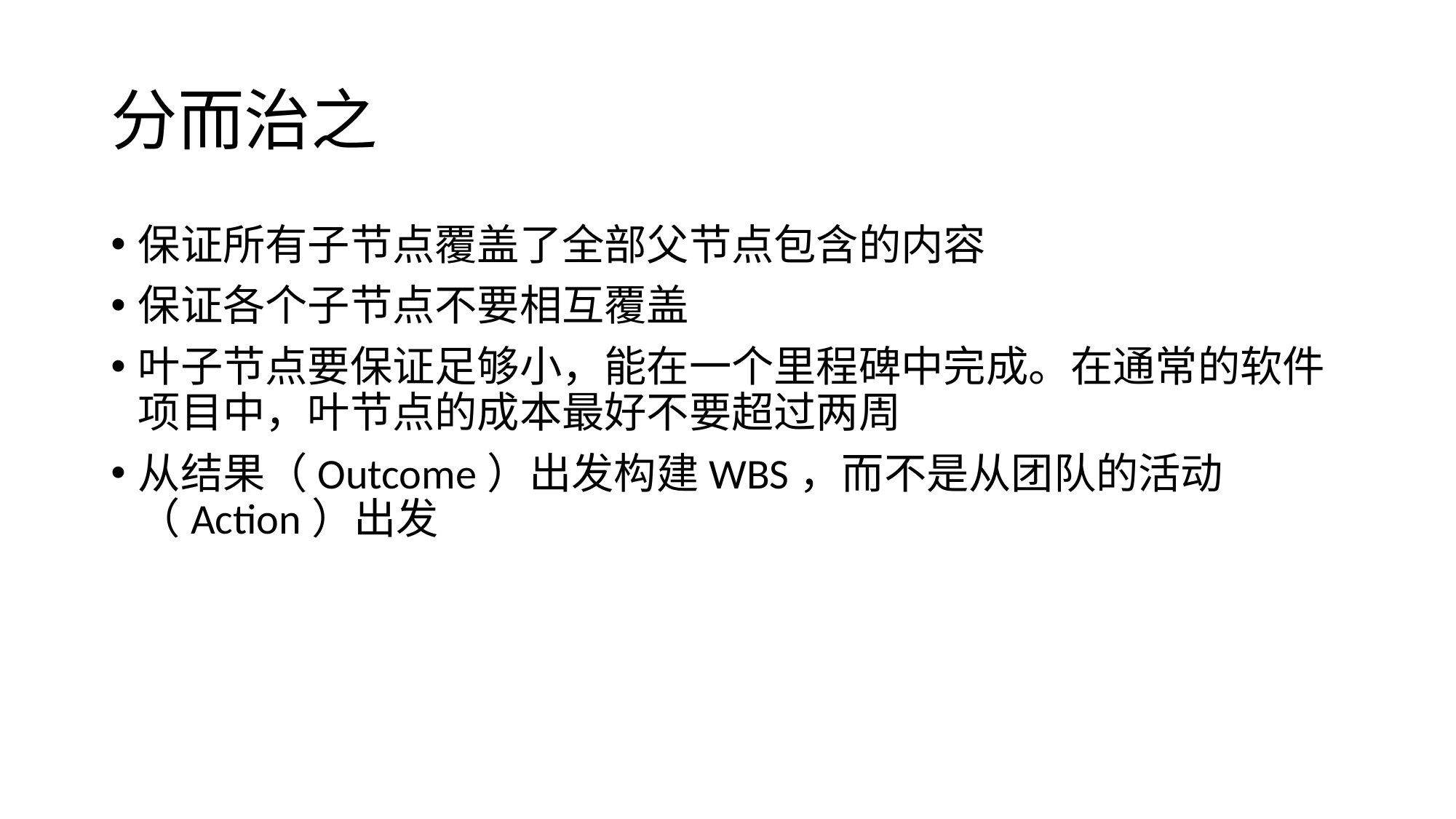

# 分而治之
保证所有子节点覆盖了全部父节点包含的内容
保证各个子节点不要相互覆盖
叶子节点要保证足够小，能在一个里程碑中完成。在通常的软件项目中，叶节点的成本最好不要超过两周
从结果（Outcome）出发构建WBS，而不是从团队的活动（Action）出发